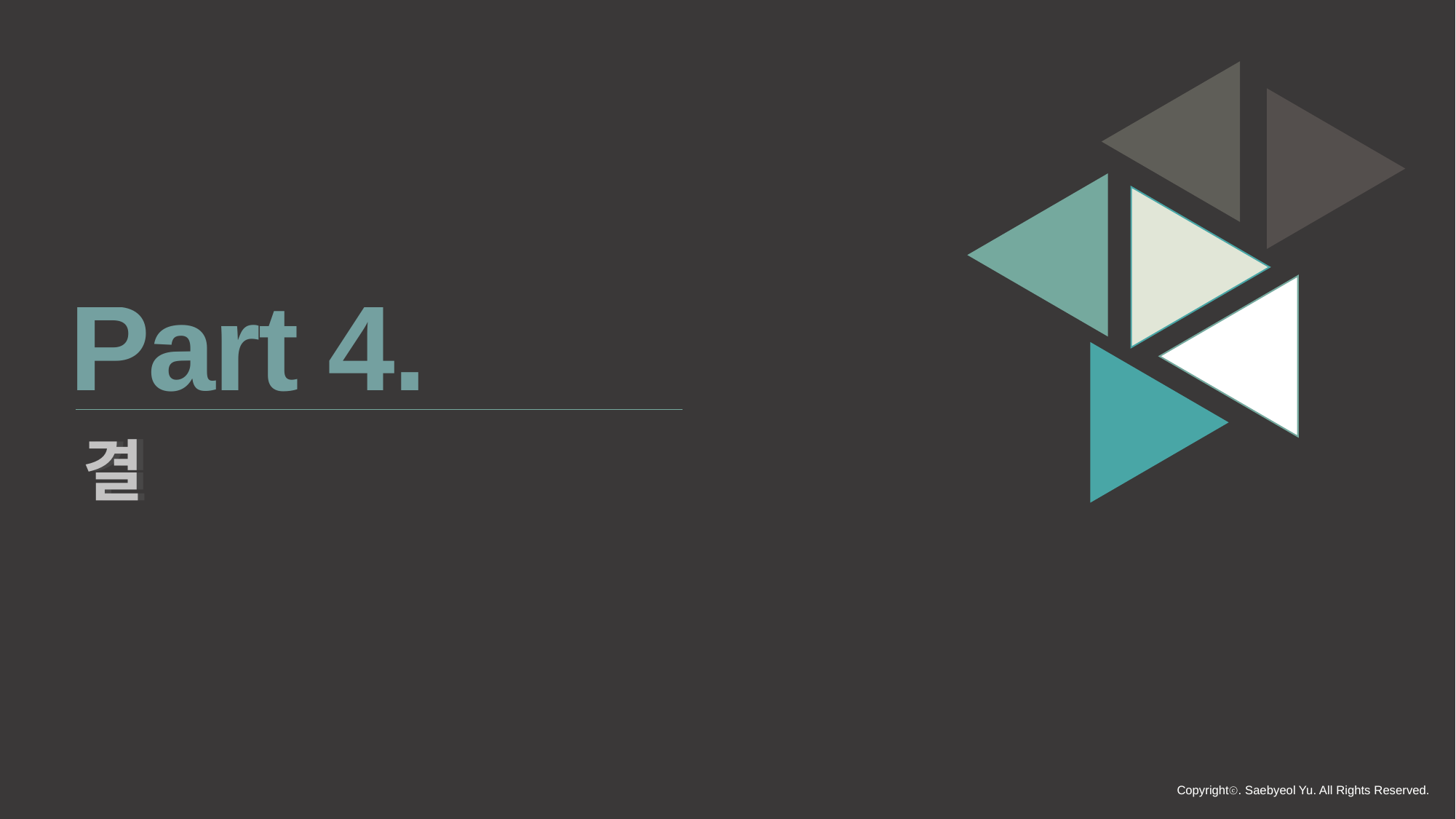

Part 4.
결
결
Copyrightⓒ. Saebyeol Yu. All Rights Reserved.